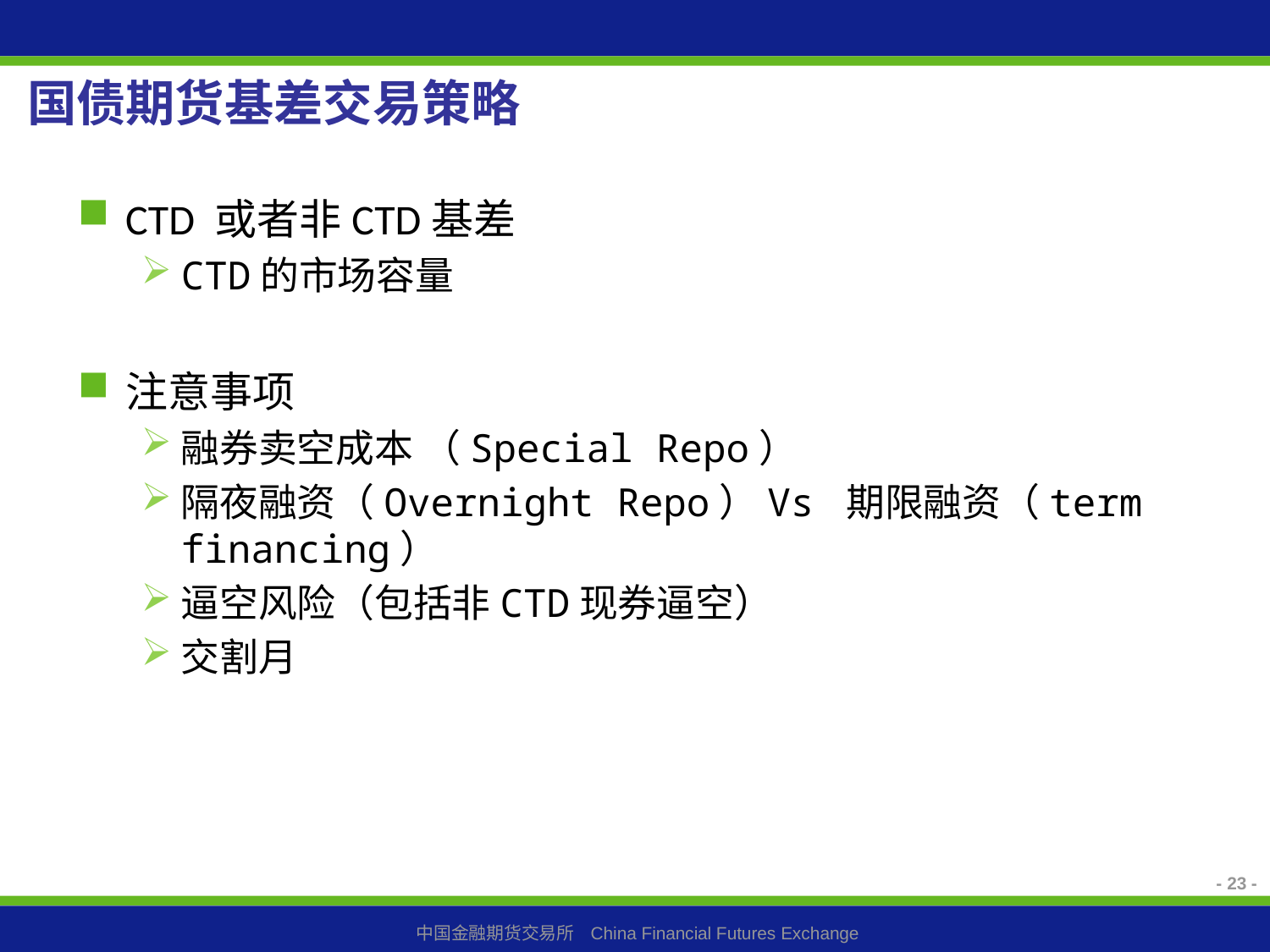

国债期货基差交易策略
CTD 或者非CTD基差
CTD的市场容量

注意事项
融券卖空成本 （Special Repo）
隔夜融资（Overnight Repo）Vs 期限融资（term financing）
逼空风险（包括非CTD现券逼空）
交割月
- 23 -